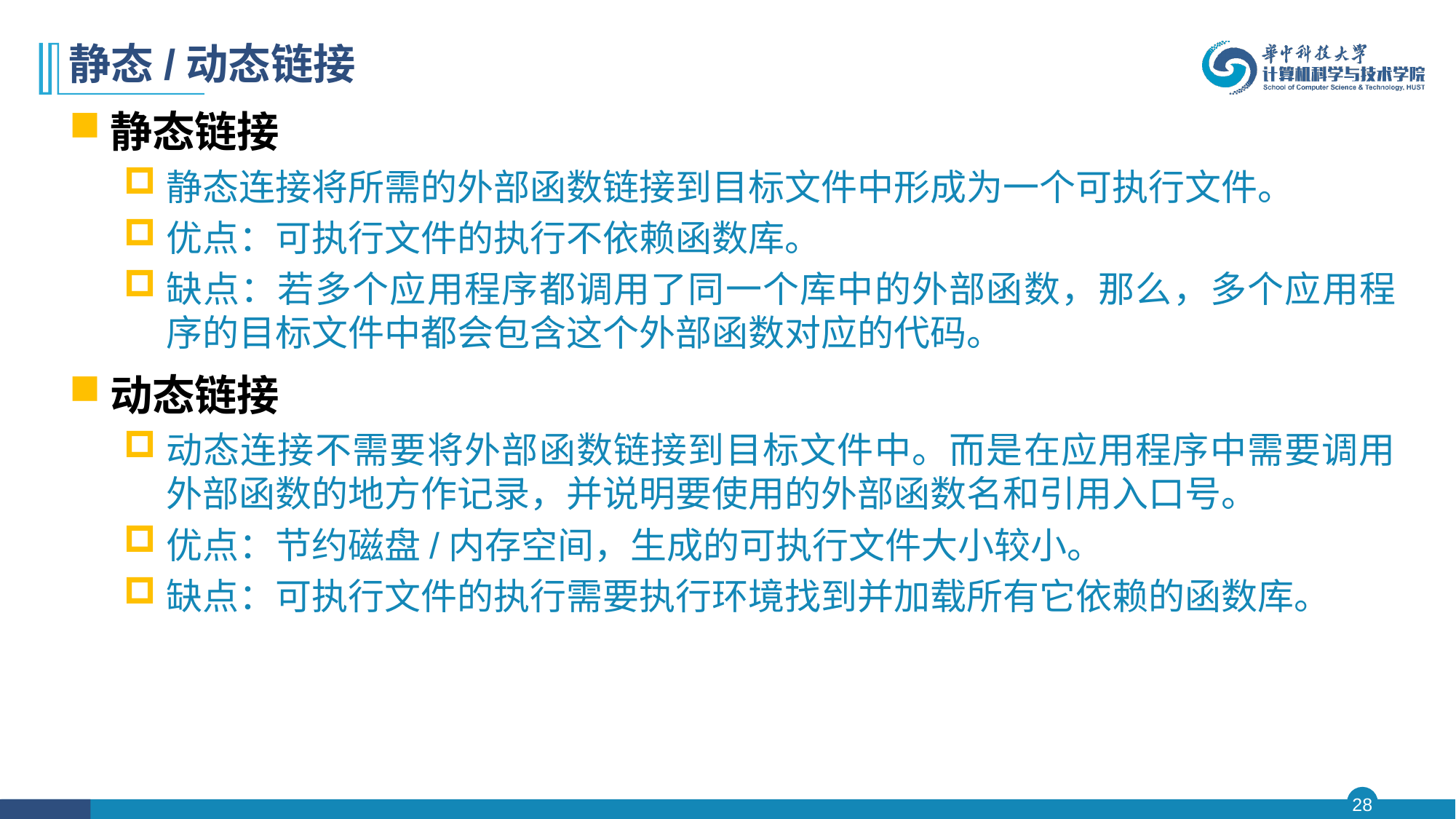

# 静态/动态链接
静态链接
静态连接将所需的外部函数链接到目标文件中形成为一个可执行文件。
优点：可执行文件的执行不依赖函数库。
缺点：若多个应用程序都调用了同一个库中的外部函数，那么，多个应用程序的目标文件中都会包含这个外部函数对应的代码。
动态链接
动态连接不需要将外部函数链接到目标文件中。而是在应用程序中需要调用外部函数的地方作记录，并说明要使用的外部函数名和引用入口号。
优点：节约磁盘/内存空间，生成的可执行文件大小较小。
缺点：可执行文件的执行需要执行环境找到并加载所有它依赖的函数库。